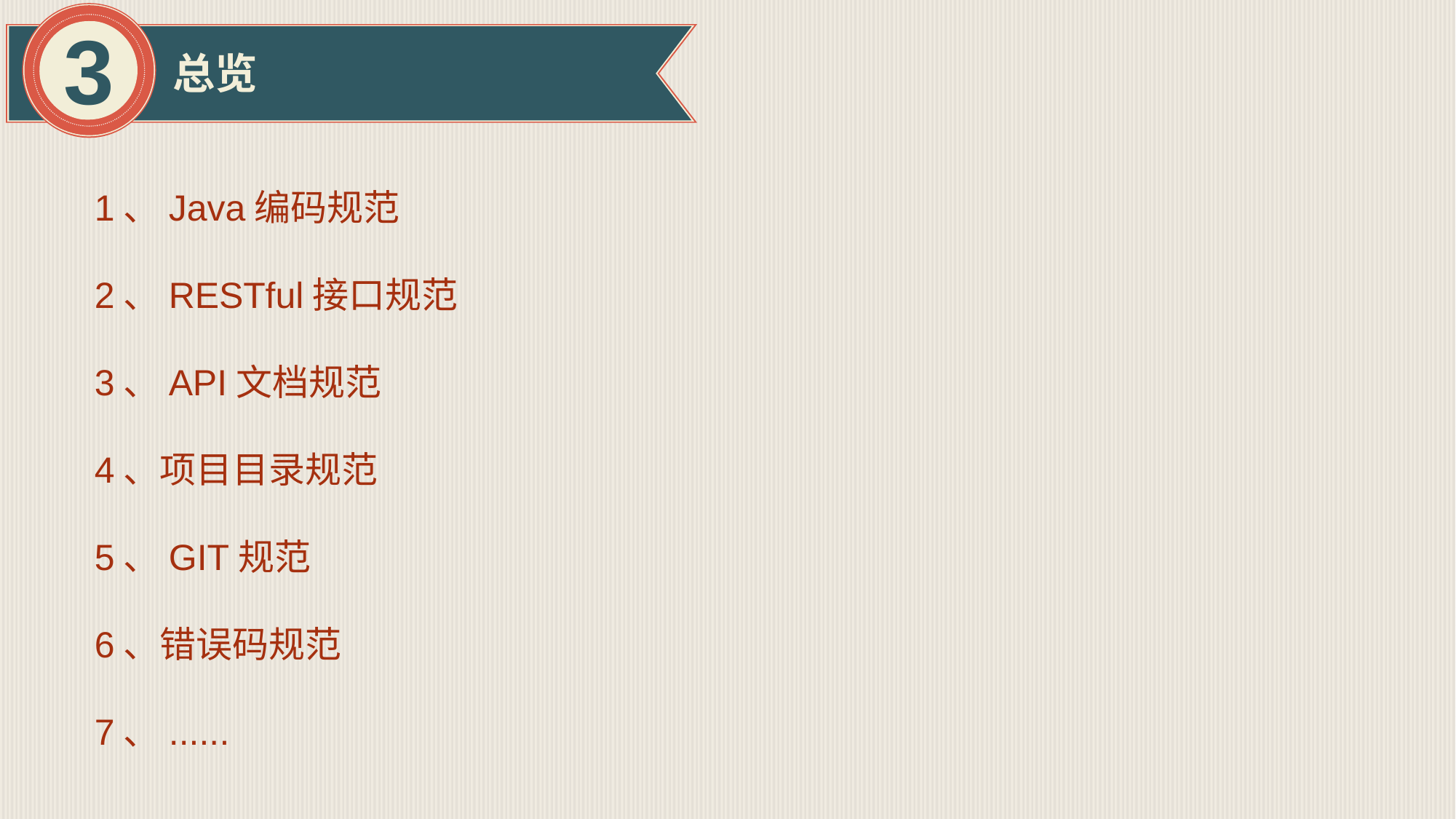

3

总览

1、Java编码规范

2、RESTful接口规范

3、API文档规范

4、项目目录规范

5、GIT规范

6、错误码规范

7、......